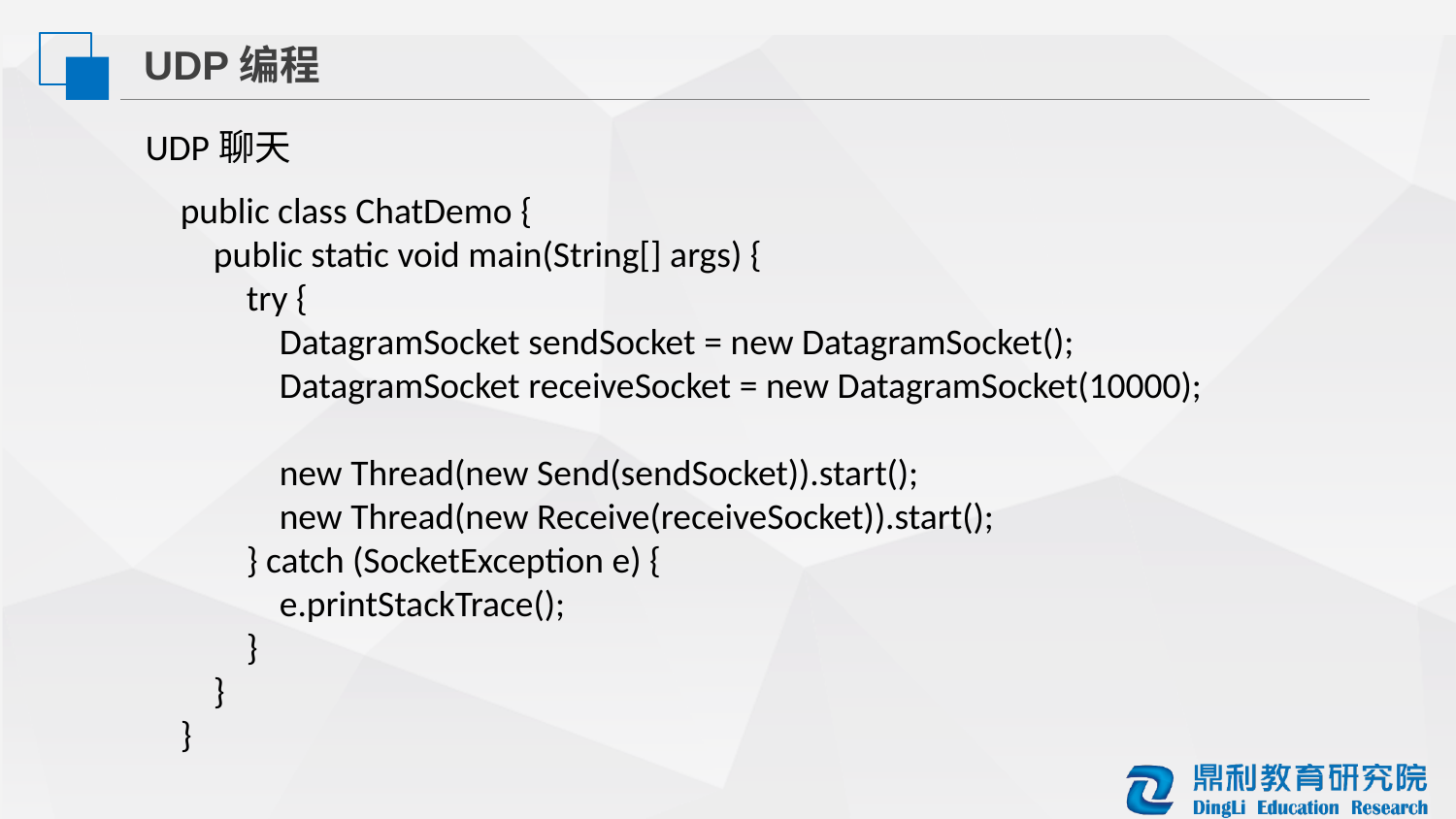

UDP编程
UDP聊天
public class ChatDemo {
    public static void main(String[] args) {
        try {
            DatagramSocket sendSocket = new DatagramSocket();
            DatagramSocket receiveSocket = new DatagramSocket(10000);

            new Thread(new Send(sendSocket)).start();
            new Thread(new Receive(receiveSocket)).start();
        } catch (SocketException e) {
            e.printStackTrace();
        }
    }
}